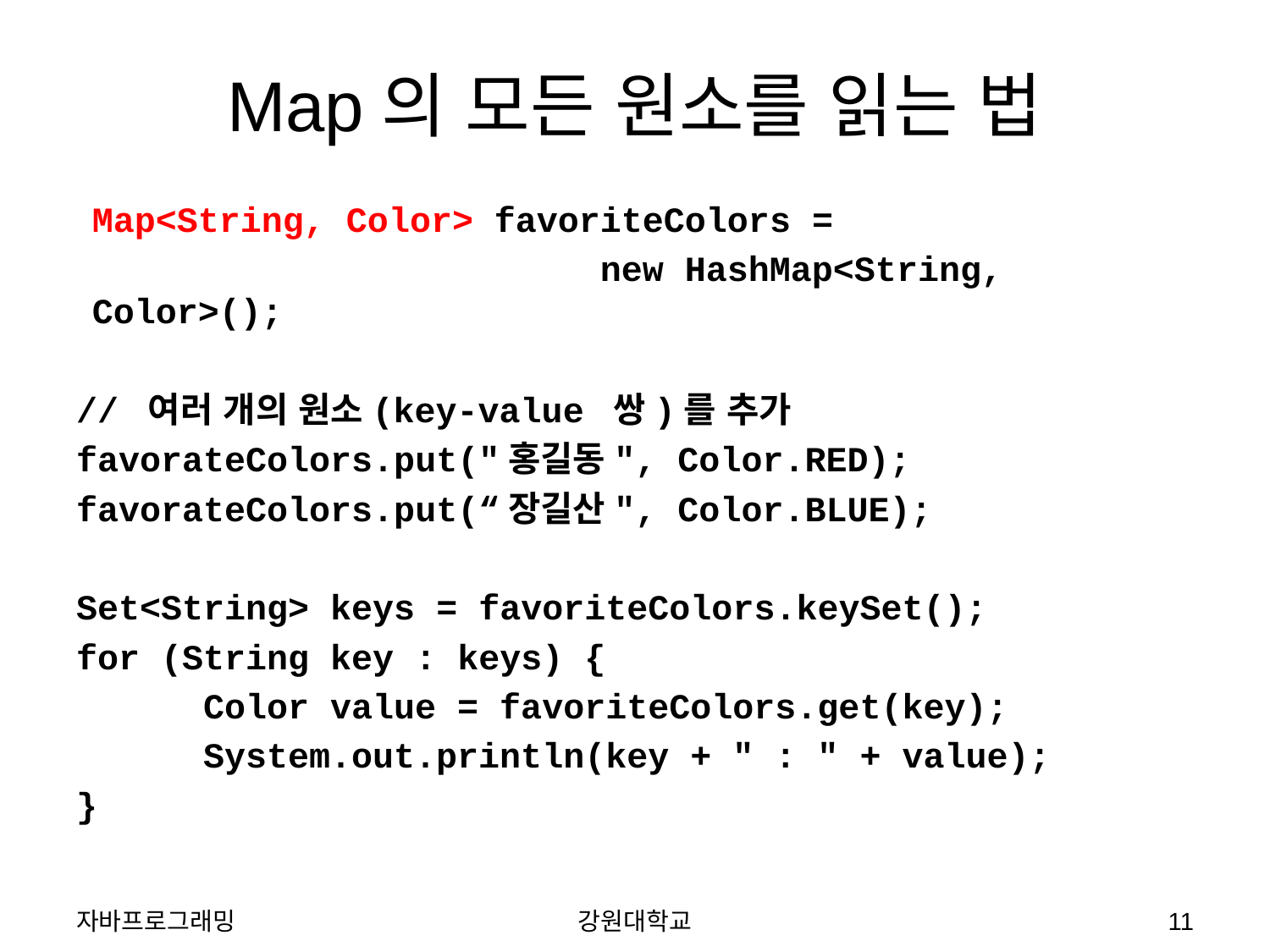

# Map의 모든 원소를 읽는 법
Map<String, Color> favoriteColors =
   				new HashMap<String, Color>();

// 여러 개의 원소(key-value 쌍)를 추가
favorateColors.put("홍길동", Color.RED);
favorateColors.put(“장길산", Color.BLUE);

Set<String> keys = favoriteColors.keySet();
for (String key : keys) {
	Color value = favoriteColors.get(key);
	System.out.println(key + " : " + value);
}
자바프로그래밍
강원대학교
11